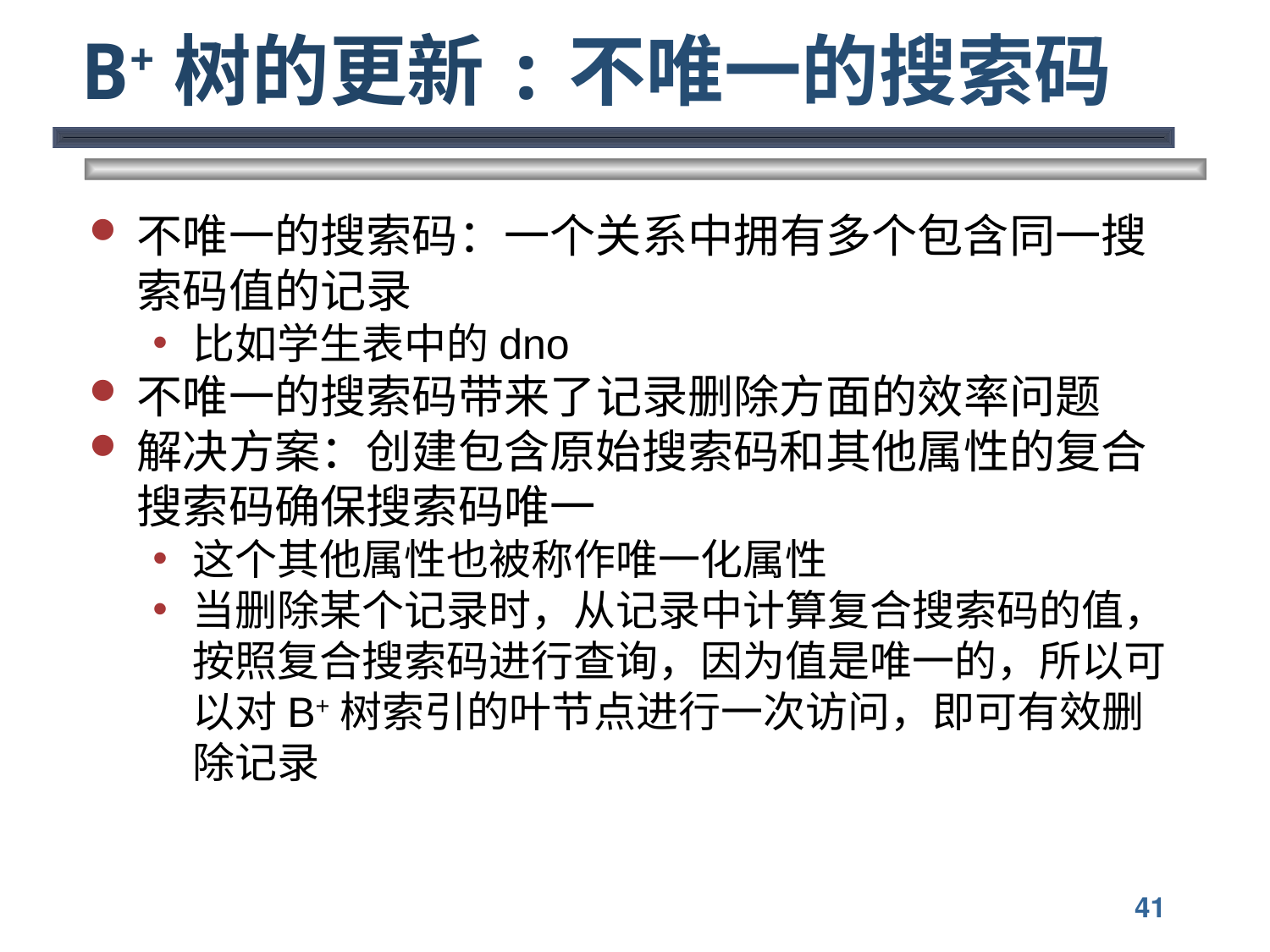

B+树的更新:不唯一的搜索码
不唯一的搜索码：一个关系中拥有多个包含同一搜索码值的记录
比如学生表中的dno
不唯一的搜索码带来了记录删除方面的效率问题
解决方案：创建包含原始搜索码和其他属性的复合搜索码确保搜索码唯一
这个其他属性也被称作唯一化属性
当删除某个记录时，从记录中计算复合搜索码的值，按照复合搜索码进行查询，因为值是唯一的，所以可以对B+树索引的叶节点进行一次访问，即可有效删除记录

41